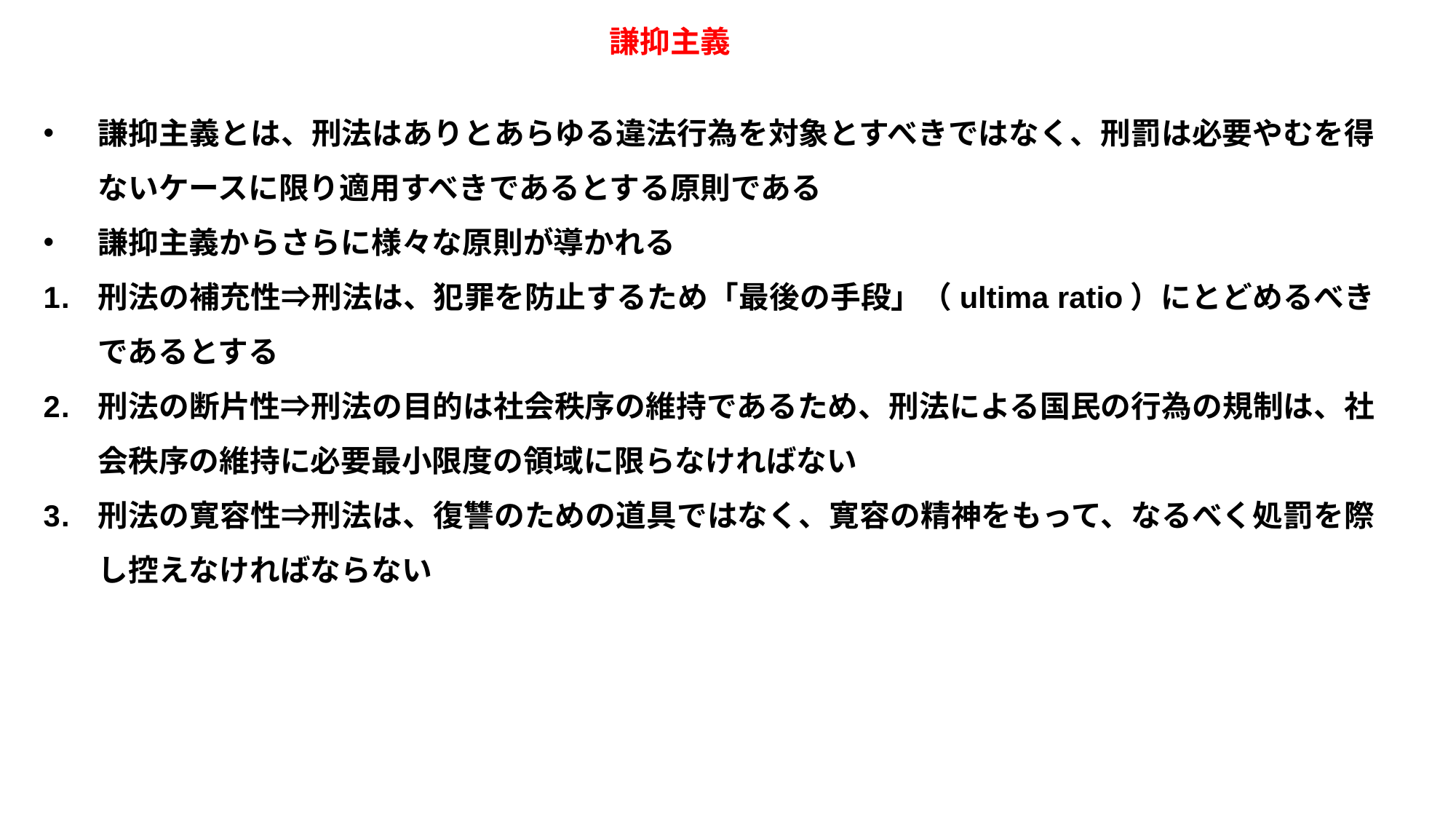

謙抑主義
謙抑主義とは、刑法はありとあらゆる違法行為を対象とすべきではなく、刑罰は必要やむを得ないケースに限り適用すべきであるとする原則である
謙抑主義からさらに様々な原則が導かれる
刑法の補充性⇒刑法は、犯罪を防止するため「最後の手段」（ultima ratio）にとどめるべきであるとする
刑法の断片性⇒刑法の目的は社会秩序の維持であるため、刑法による国民の行為の規制は、社会秩序の維持に必要最小限度の領域に限らなければない
刑法の寛容性⇒刑法は、復讐のための道具ではなく、寛容の精神をもって、なるべく処罰を際し控えなければならない